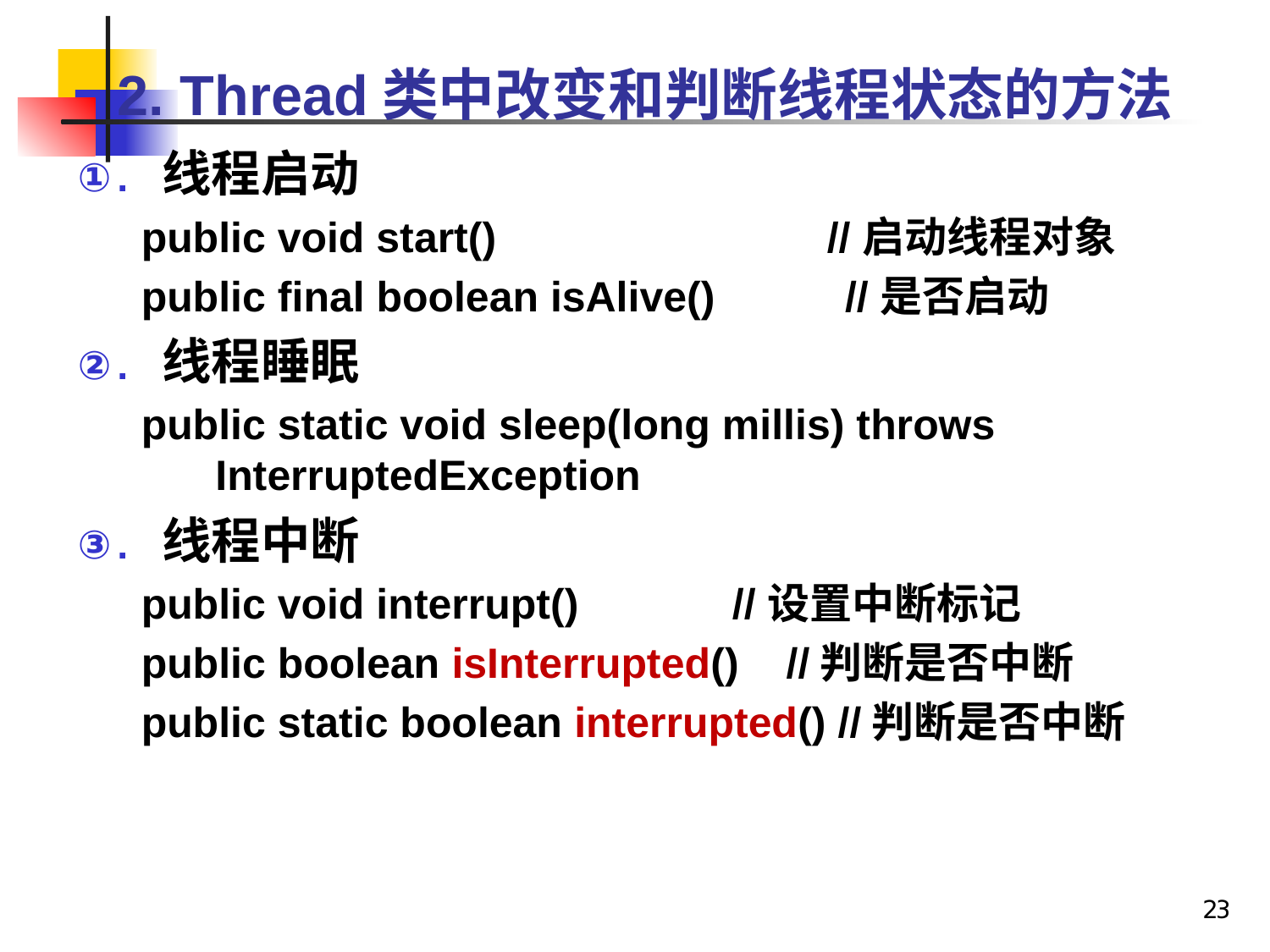

# 2. Thread类中改变和判断线程状态的方法
线程启动
public void start()                            //启动线程对象
public final boolean isAlive()           //是否启动
线程睡眠
public static void sleep(long millis) throws InterruptedException
线程中断
public void interrupt()             //设置中断标记
public boolean isInterrupted()    //判断是否中断
public static boolean interrupted() //判断是否中断
23